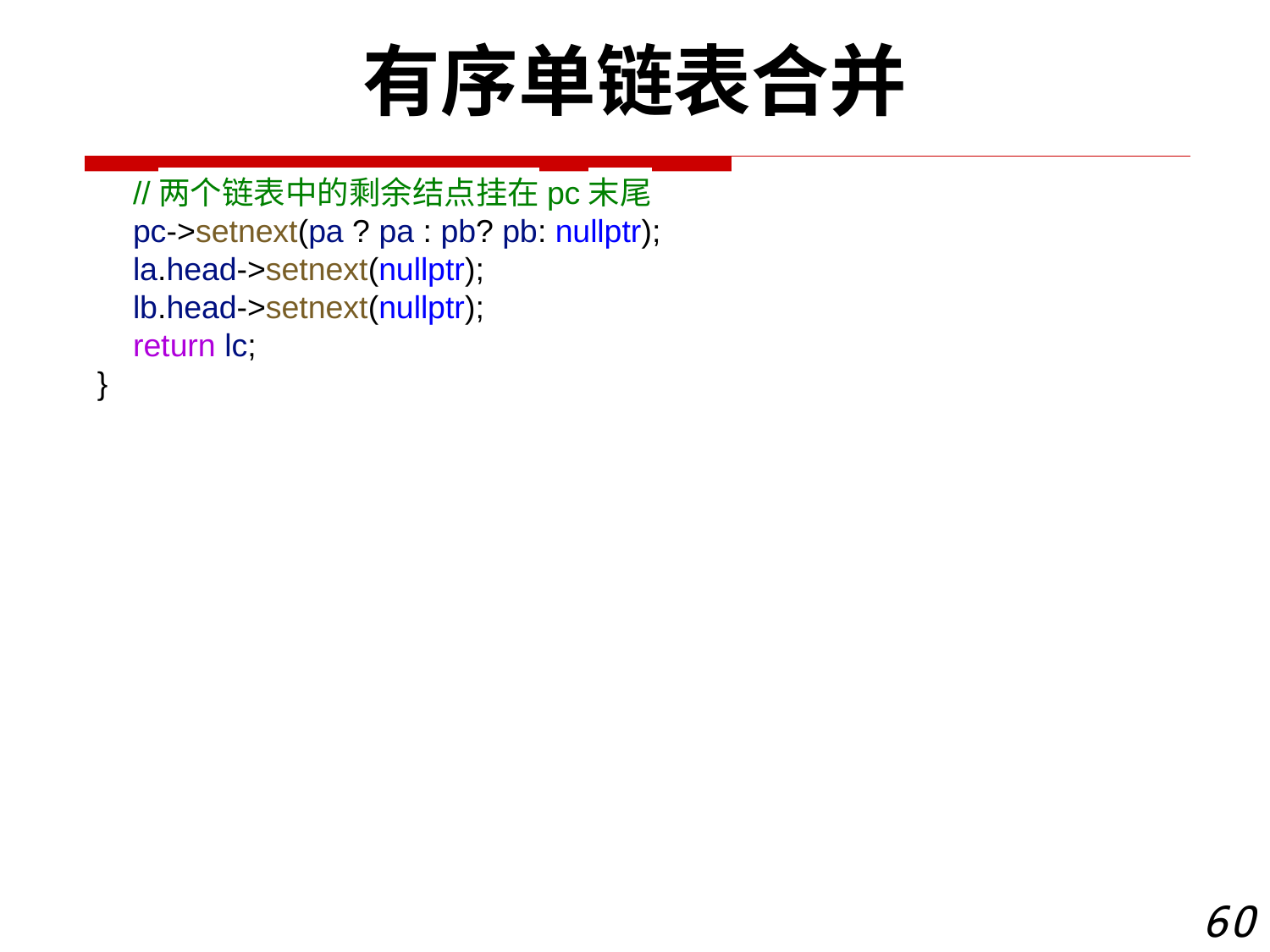

有序单链表合并
    //两个链表中的剩余结点挂在pc末尾
    pc->setnext(pa ? pa : pb? pb: nullptr);
    la.head->setnext(nullptr);
    lb.head->setnext(nullptr);
    return lc;
}
60